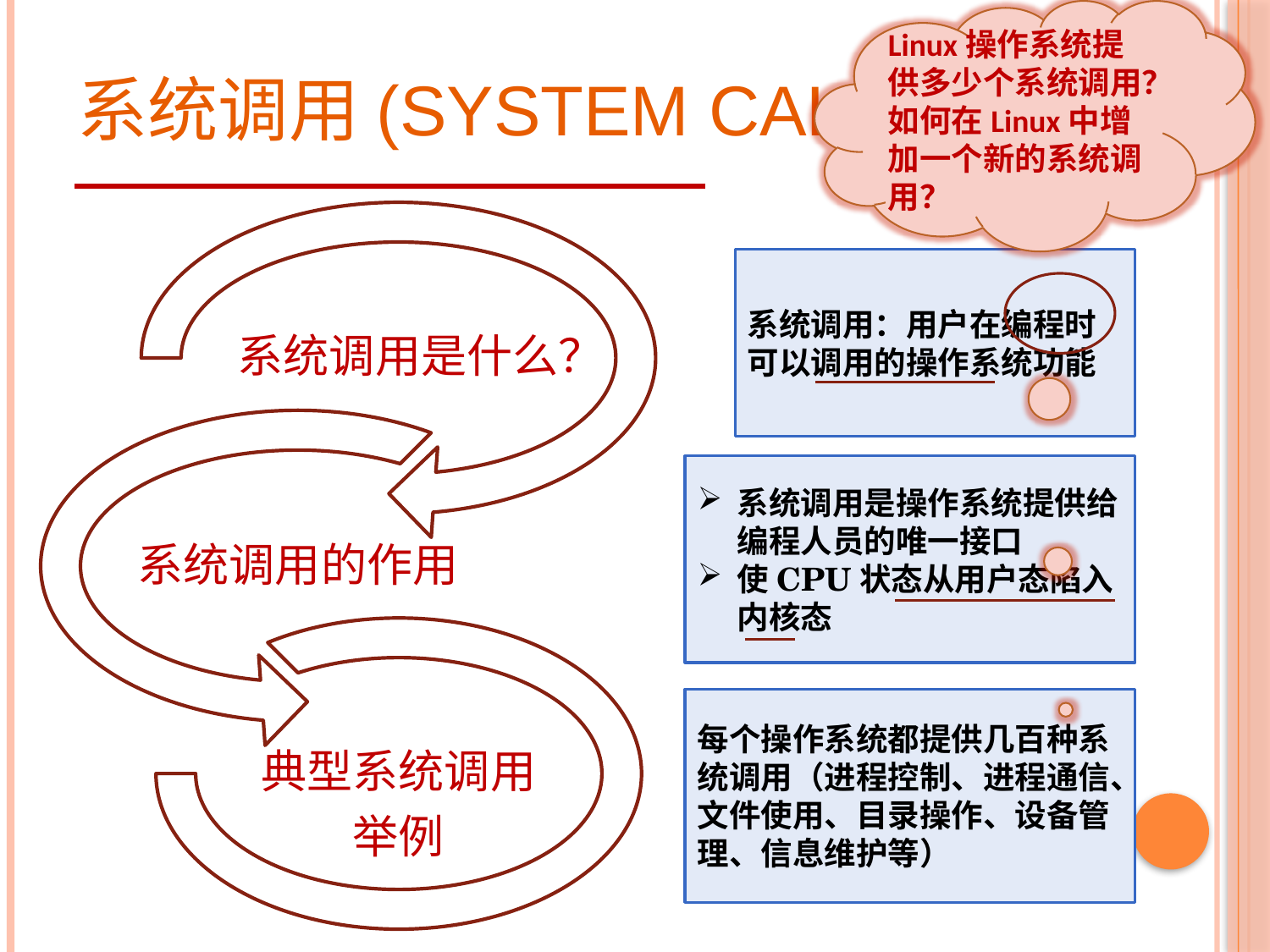

Linux操作系统提供多少个系统调用？
如何在Linux中增加一个新的系统调用？
# 系统调用(System call)
系统调用是什么？
系统调用的作用
典型系统调用
举例
系统调用：用户在编程时可以调用的操作系统功能

系统调用是操作系统提供给编程人员的唯一接口
使CPU状态从用户态陷入内核态
每个操作系统都提供几百种系统调用（进程控制、进程通信、文件使用、目录操作、设备管理、信息维护等）